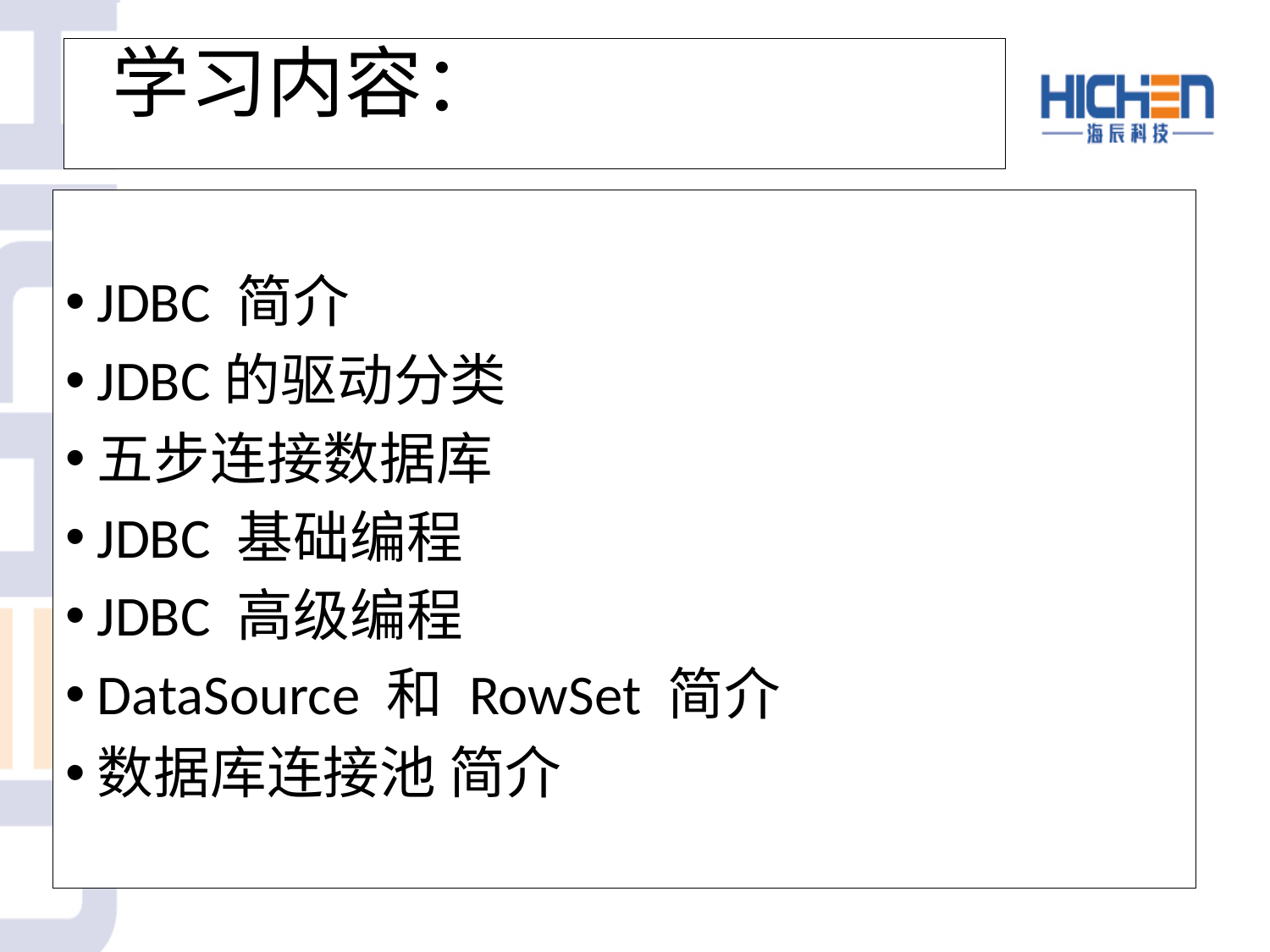

# 学习内容：

JDBC 简介
JDBC的驱动分类
五步连接数据库
JDBC 基础编程
JDBC 高级编程
DataSource 和 RowSet 简介
数据库连接池 简介